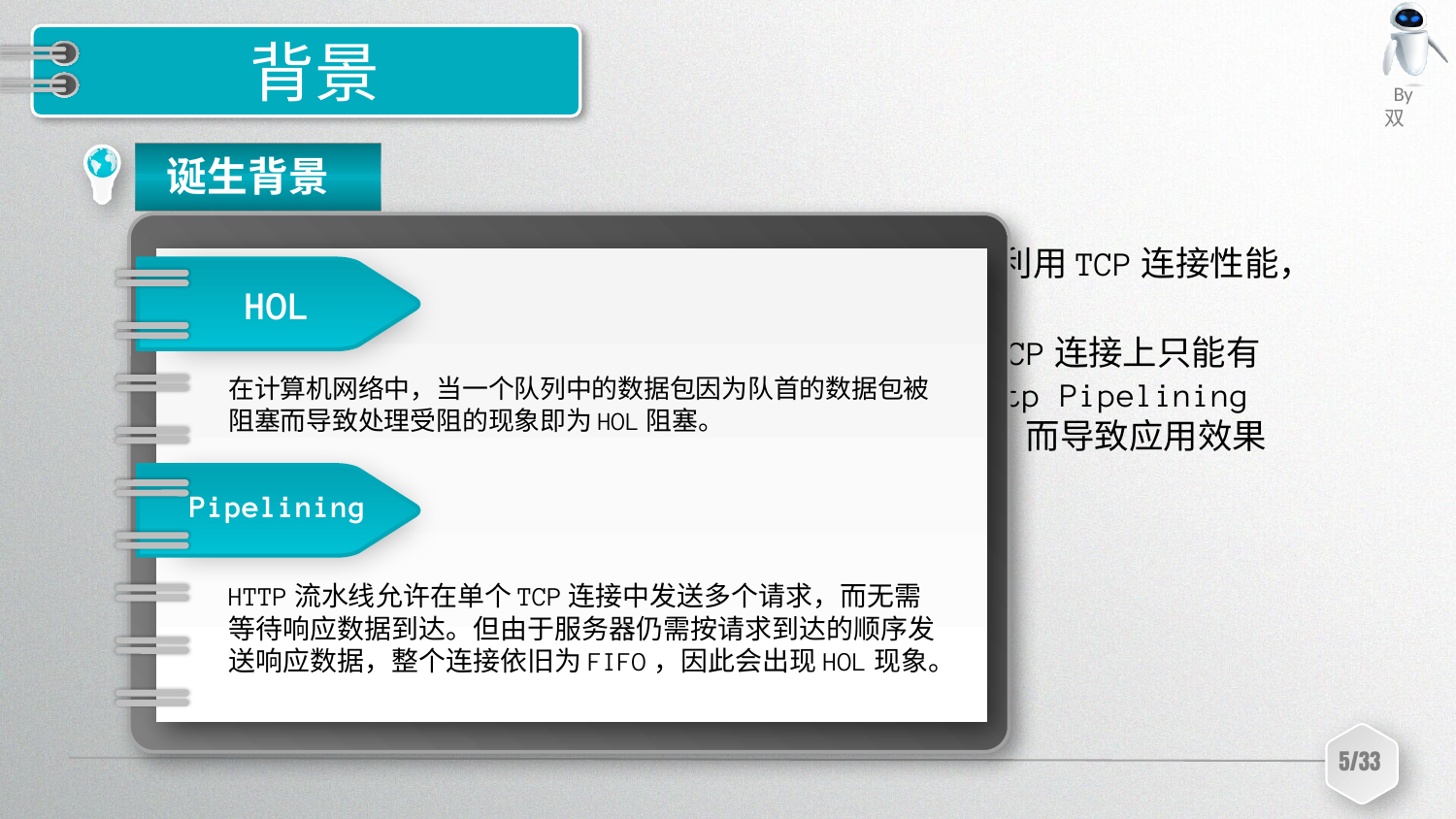

# 背景

诞生背景

HOL
在计算机网络中，当一个队列中的数据包因为队首的数据包被阻塞而导致处理受阻的现象即为HOL阻塞。

Pipelining
HTTP流水线允许在单个TCP连接中发送多个请求，而无需等待响应数据到达。但由于服务器仍需按请求到达的顺序发送响应数据，整个连接依旧为FIFO，因此会出现HOL现象。
Http2产生的主要在于Http1.0和Http1.1未能很好地利用TCP连接性能，导致连接使用效率不高:
未能充分利用TCP连接的性能：Http1.0 在一个TCP连接上只能有一个请求，Http1.1对此进行改进的措施是采用Http Pipelining技术，但由于会面临HOL阻塞（Head of Lining）而导致应用效果不好，应用率不高；
Http1.1过于庞大，可选项过多，实现困难；
Http1.1对网络延迟比较敏感；